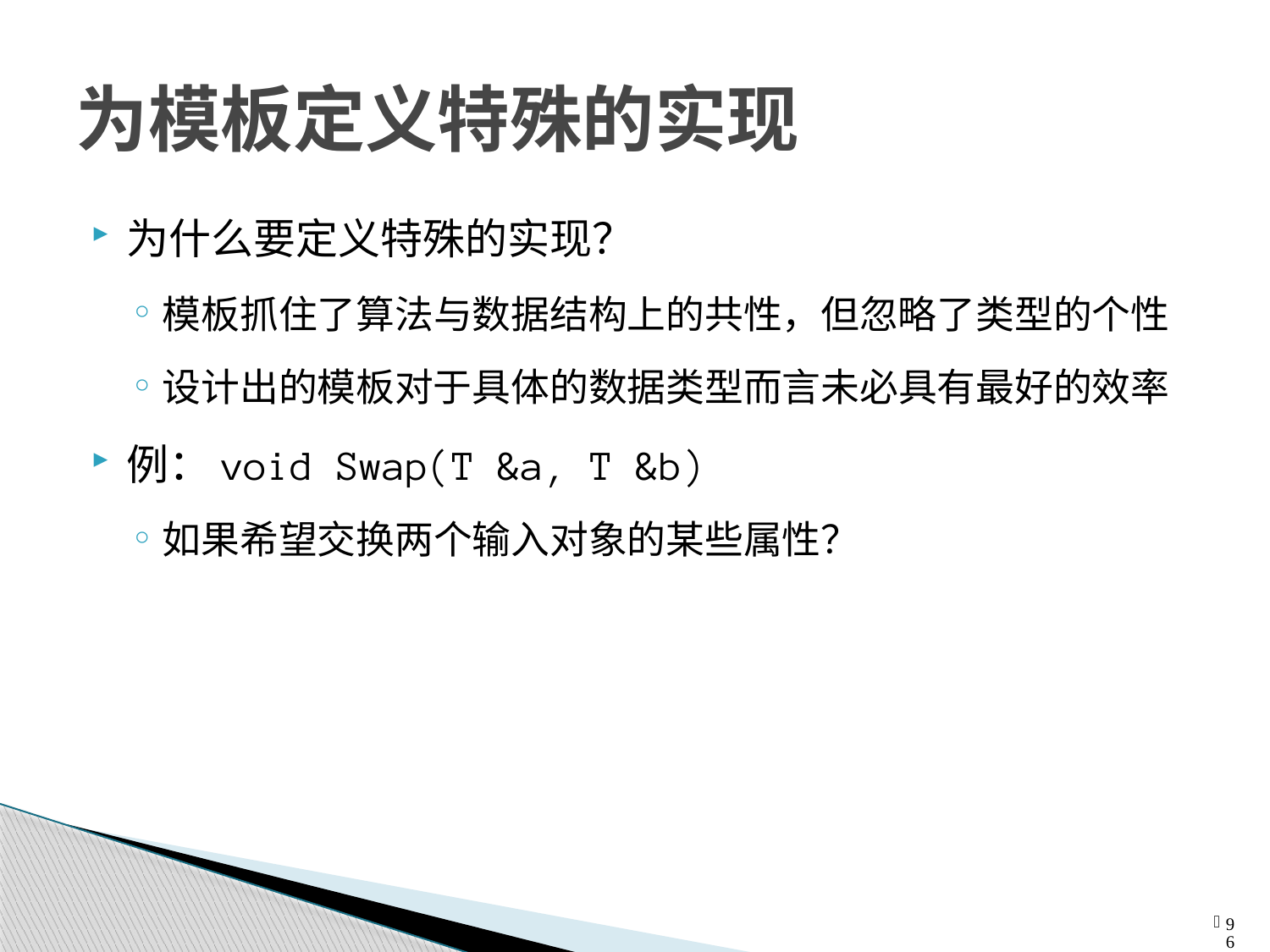

9.5 深度探索
# 为模板定义特殊的实现
为什么要定义特殊的实现？
模板抓住了算法与数据结构上的共性，但忽略了类型的个性
设计出的模板对于具体的数据类型而言未必具有最好的效率
例：void Swap(T &a, T &b)
如果希望交换两个输入对象的某些属性？
96